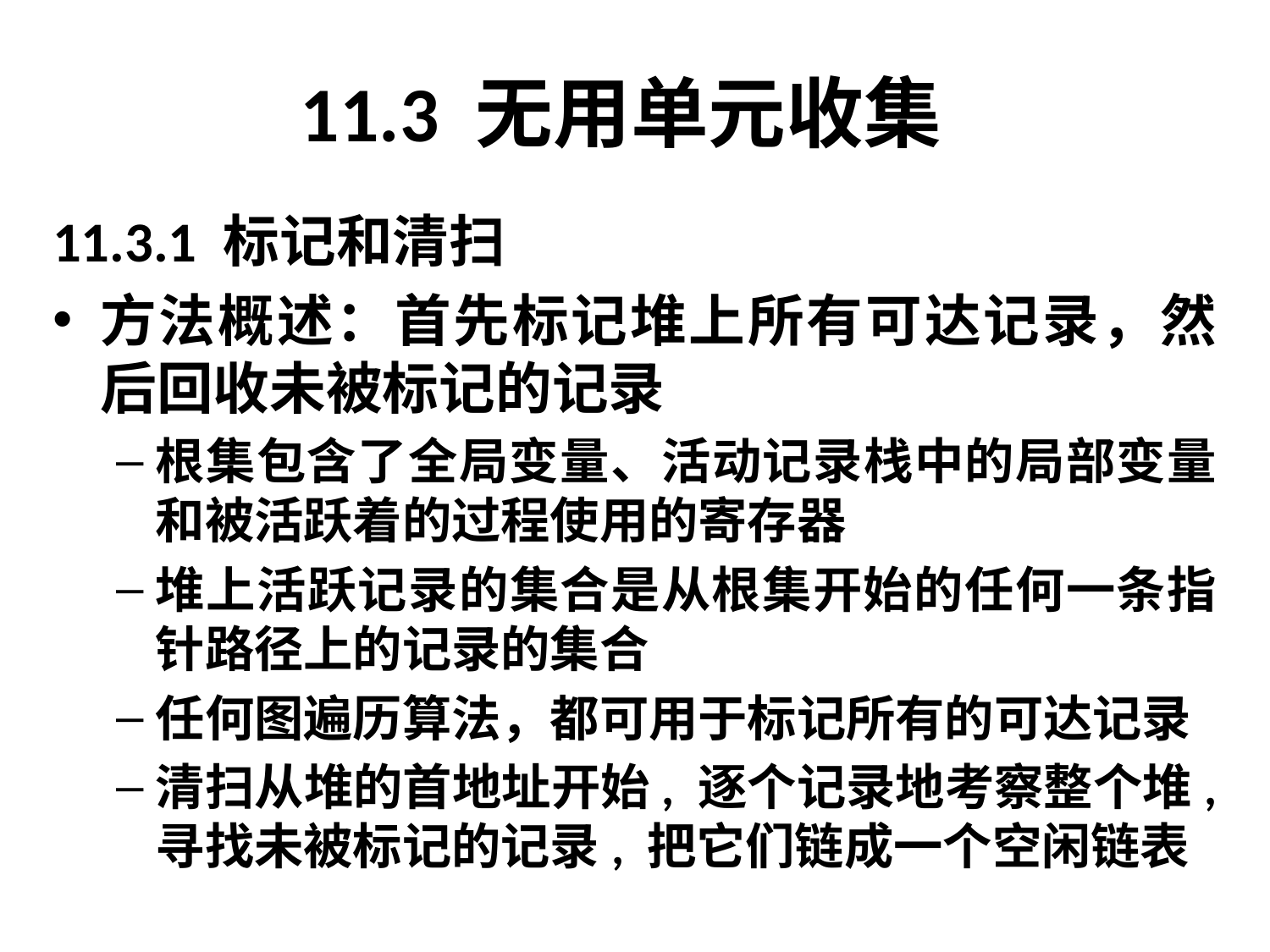

# 11.3 无用单元收集
11.3.1 标记和清扫
方法概述：首先标记堆上所有可达记录，然后回收未被标记的记录
根集包含了全局变量、活动记录栈中的局部变量和被活跃着的过程使用的寄存器
堆上活跃记录的集合是从根集开始的任何一条指针路径上的记录的集合
任何图遍历算法，都可用于标记所有的可达记录
清扫从堆的首地址开始, 逐个记录地考察整个堆, 寻找未被标记的记录, 把它们链成一个空闲链表